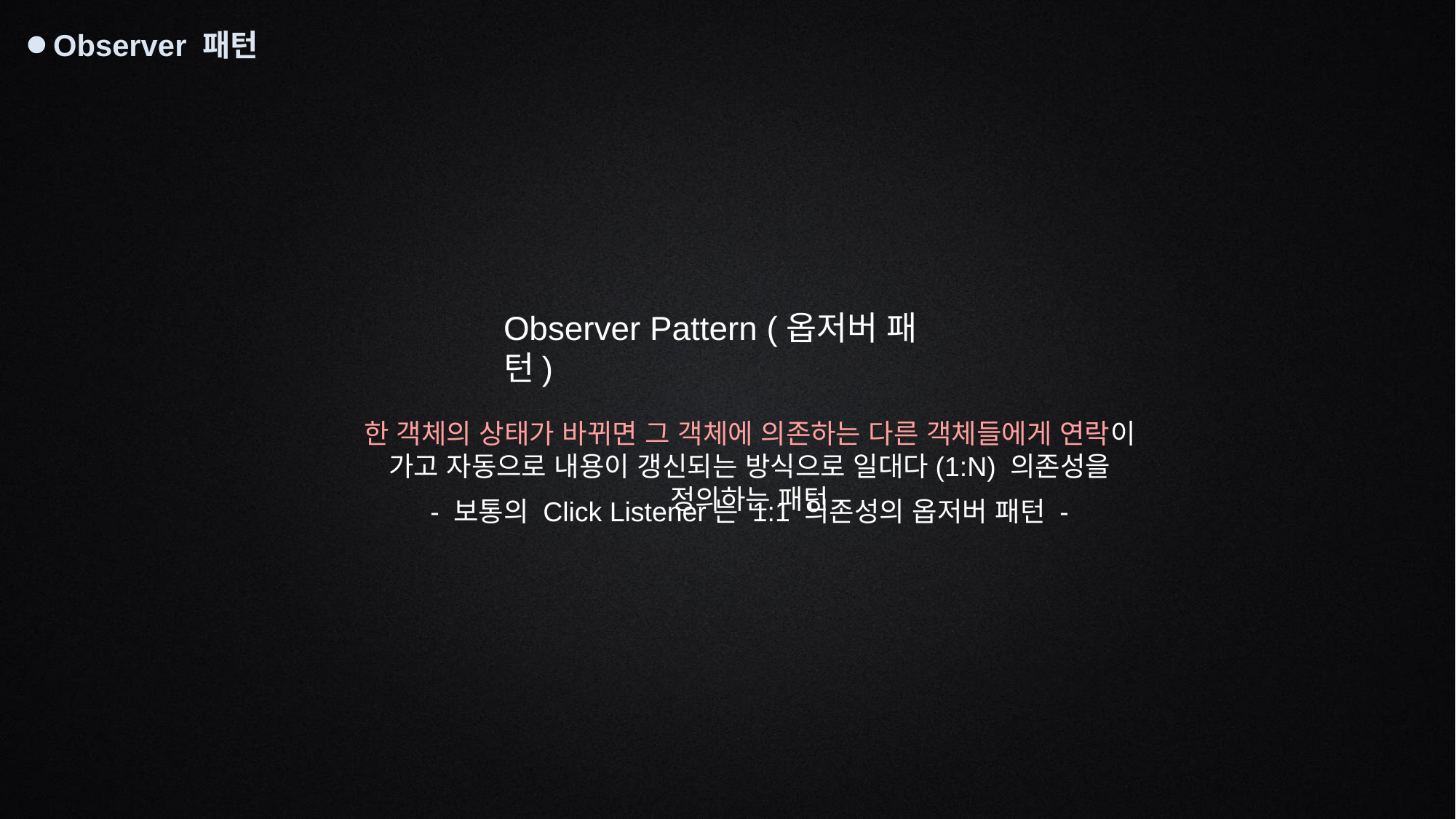

Observer 패턴

Observer Pattern (옵저버 패턴)
한 객체의 상태가 바뀌면 그 객체에 의존하는 다른 객체들에게 연락이 가고 자동으로 내용이 갱신되는 방식으로 일대다(1:N) 의존성을 정의하는 패턴
- 보통의 Click Listener는 1:1 의존성의 옵저버 패턴 -